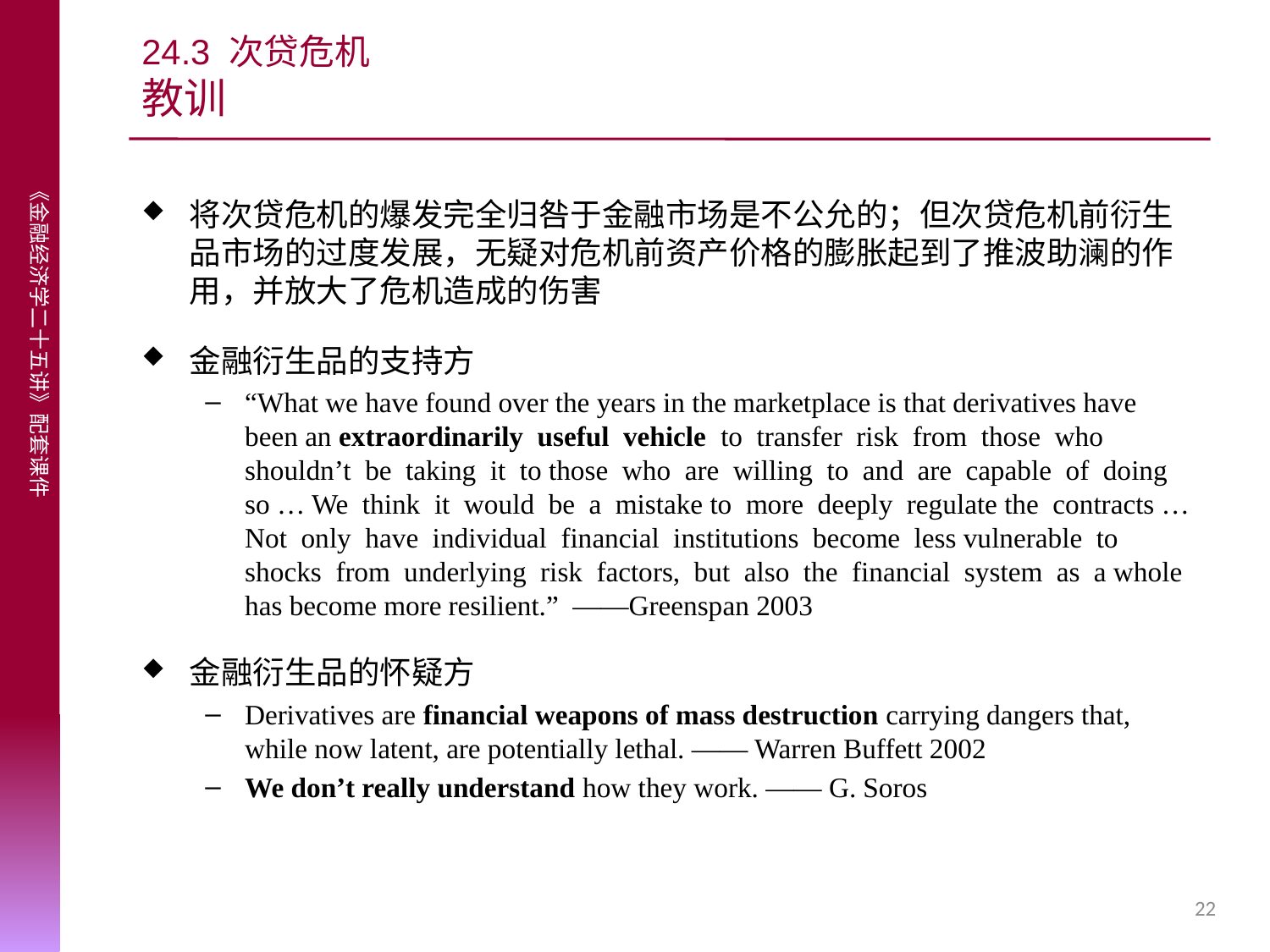

# 24.3 次贷危机 教训
将次贷危机的爆发完全归咎于金融市场是不公允的；但次贷危机前衍生品市场的过度发展，无疑对危机前资产价格的膨胀起到了推波助澜的作用，并放大了危机造成的伤害
金融衍生品的支持方
“What we have found over the years in the marketplace is that derivatives have been an extraordinarily  useful  vehicle  to  transfer  risk  from  those  who  shouldn’t  be  taking  it  to those  who  are  willing  to  and  are  capable  of  doing  so … We  think  it  would  be  a  mistake to  more  deeply  regulate the  contracts …Not  only  have  individual  financial  institutions  become  less vulnerable  to  shocks  from  underlying  risk  factors,  but  also  the  financial  system  as  a whole has become more resilient.”  ——Greenspan 2003
金融衍生品的怀疑方
Derivatives are financial weapons of mass destruction carrying dangers that, while now latent, are potentially lethal. —— Warren Buffett 2002
We don’t really understand how they work. —— G. Soros
22